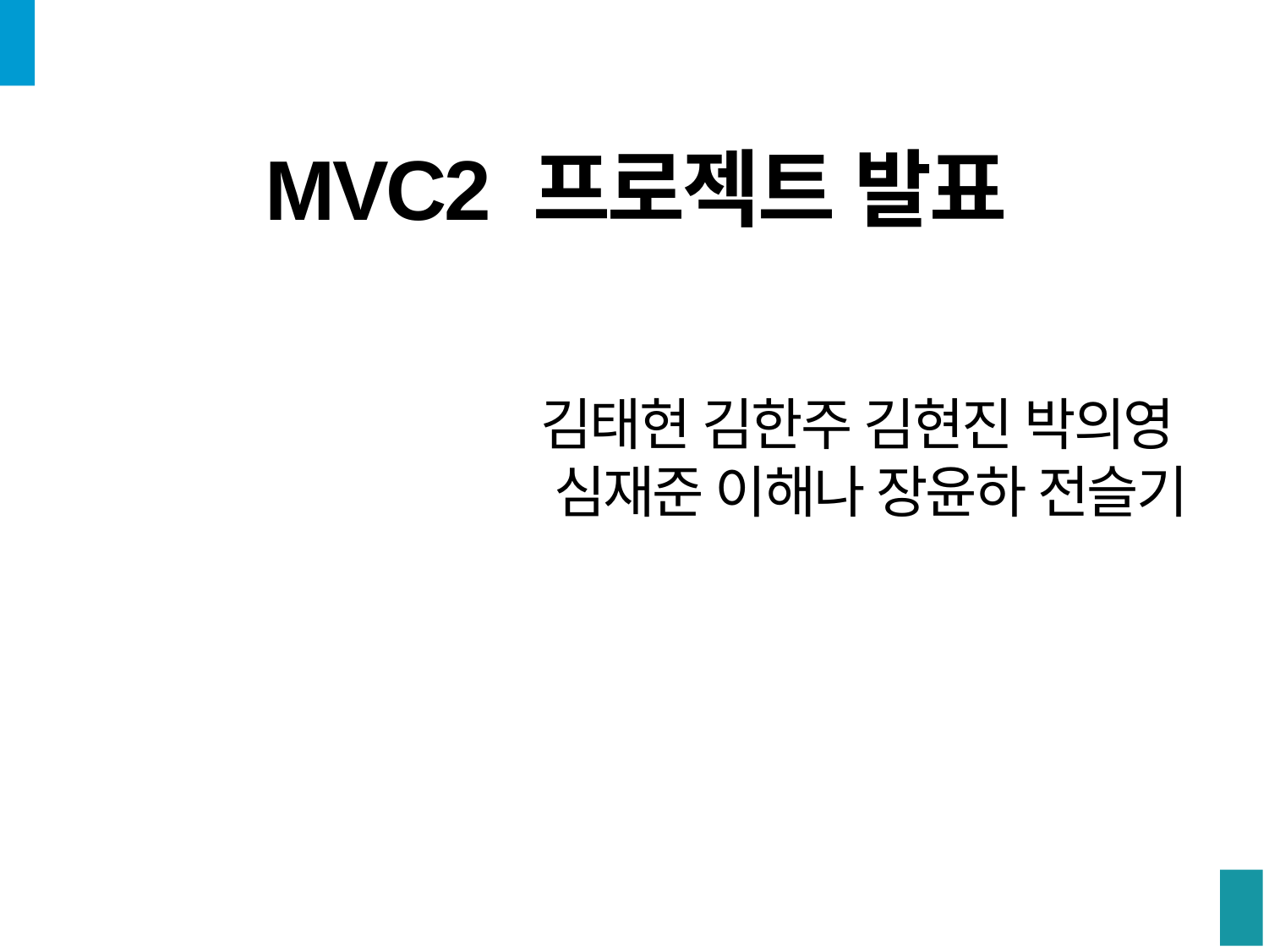

MVC2 프로젝트 발표
김태현 김한주 김현진 박의영
심재준 이해나 장윤하 전슬기